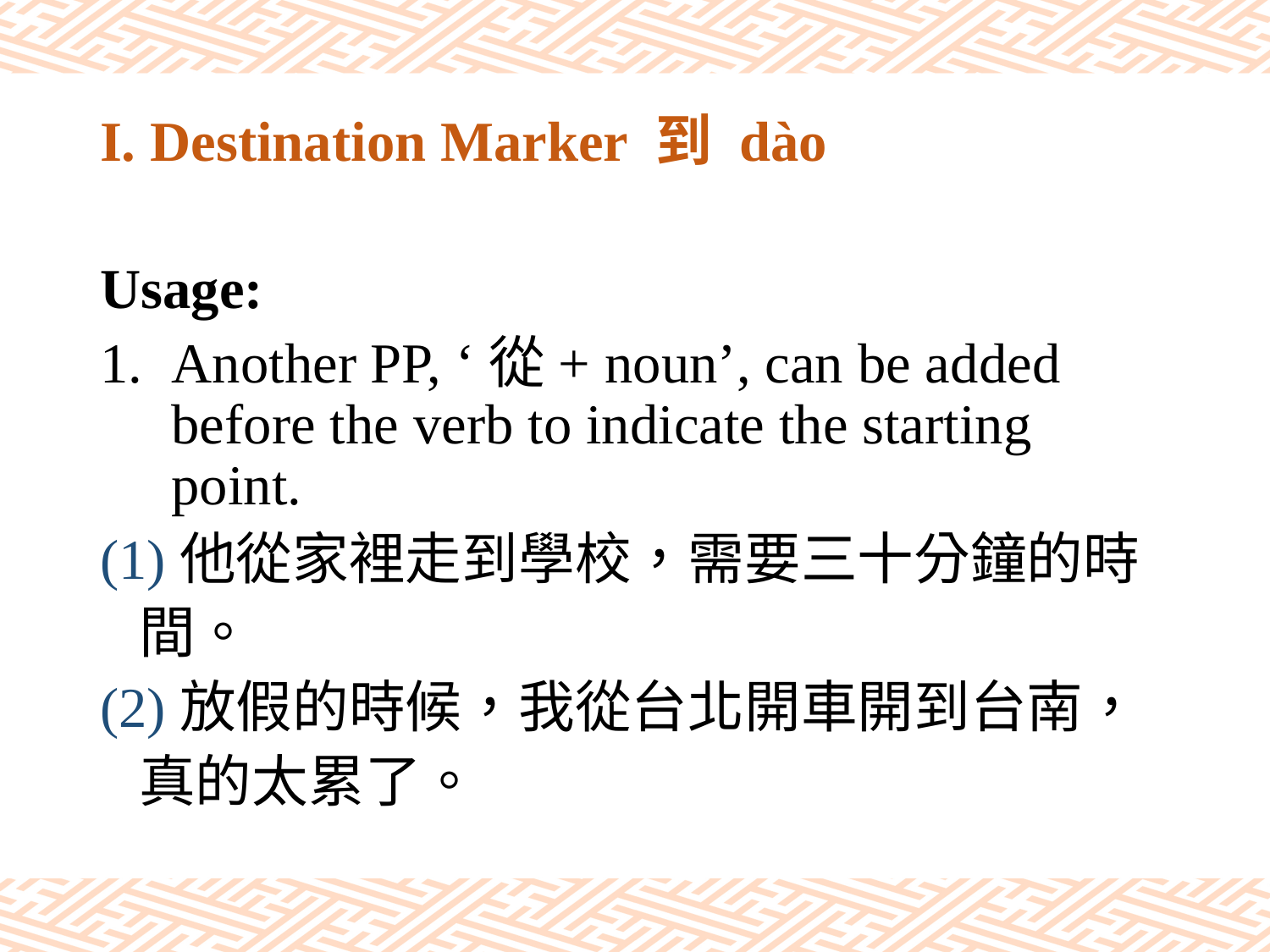

# I. Destination Marker 到 dào
Usage:
Another PP, ‘從+ noun’, can be added before the verb to indicate the starting point.
(1)他從家裡走到學校，需要三十分鐘的時
  間。
(2)放假的時候，我從台北開車開到台南，
  真的太累了。